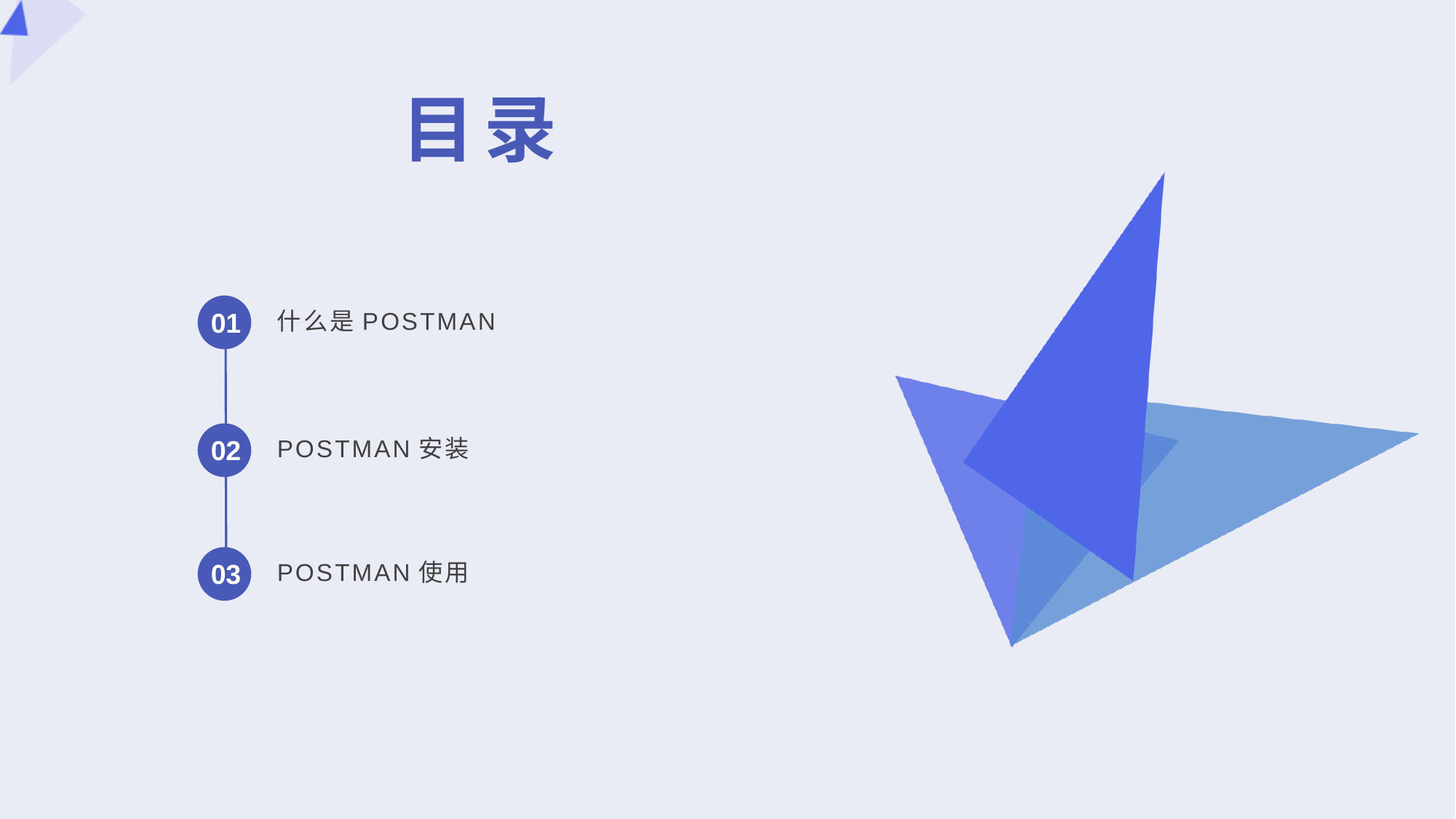

目录

01
什么是POSTMAN

02
POSTMAN安装

03
POSTMAN使用